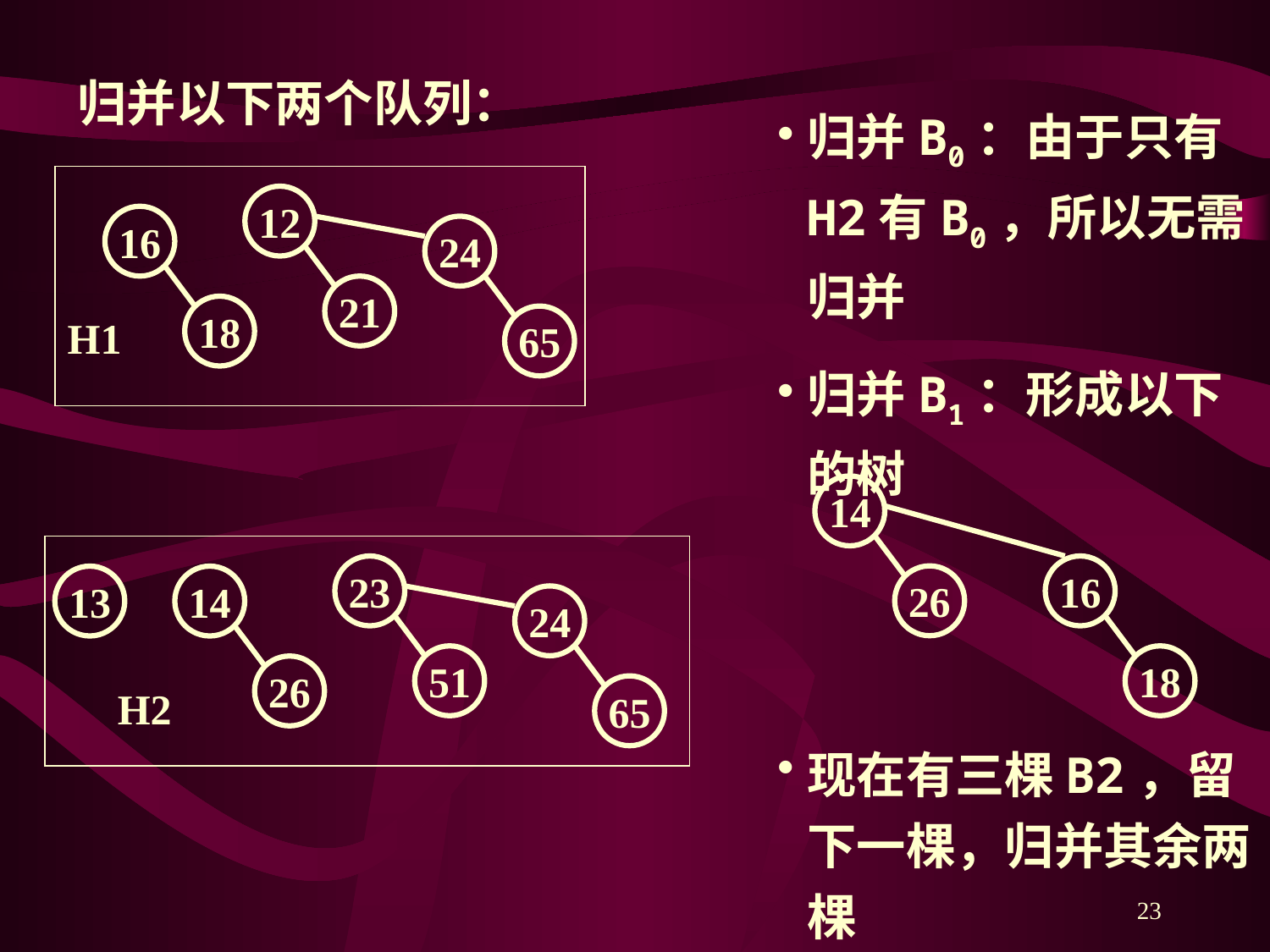

归并以下两个队列：
归并B0：由于只有H2有B0，所以无需归并
归并B1：形成以下的树

12
16

24

21

18
H1
65
14

23
16
26
13
14

24

51

18
26
65
H2
现在有三棵B2，留下一棵，归并其余两棵
23